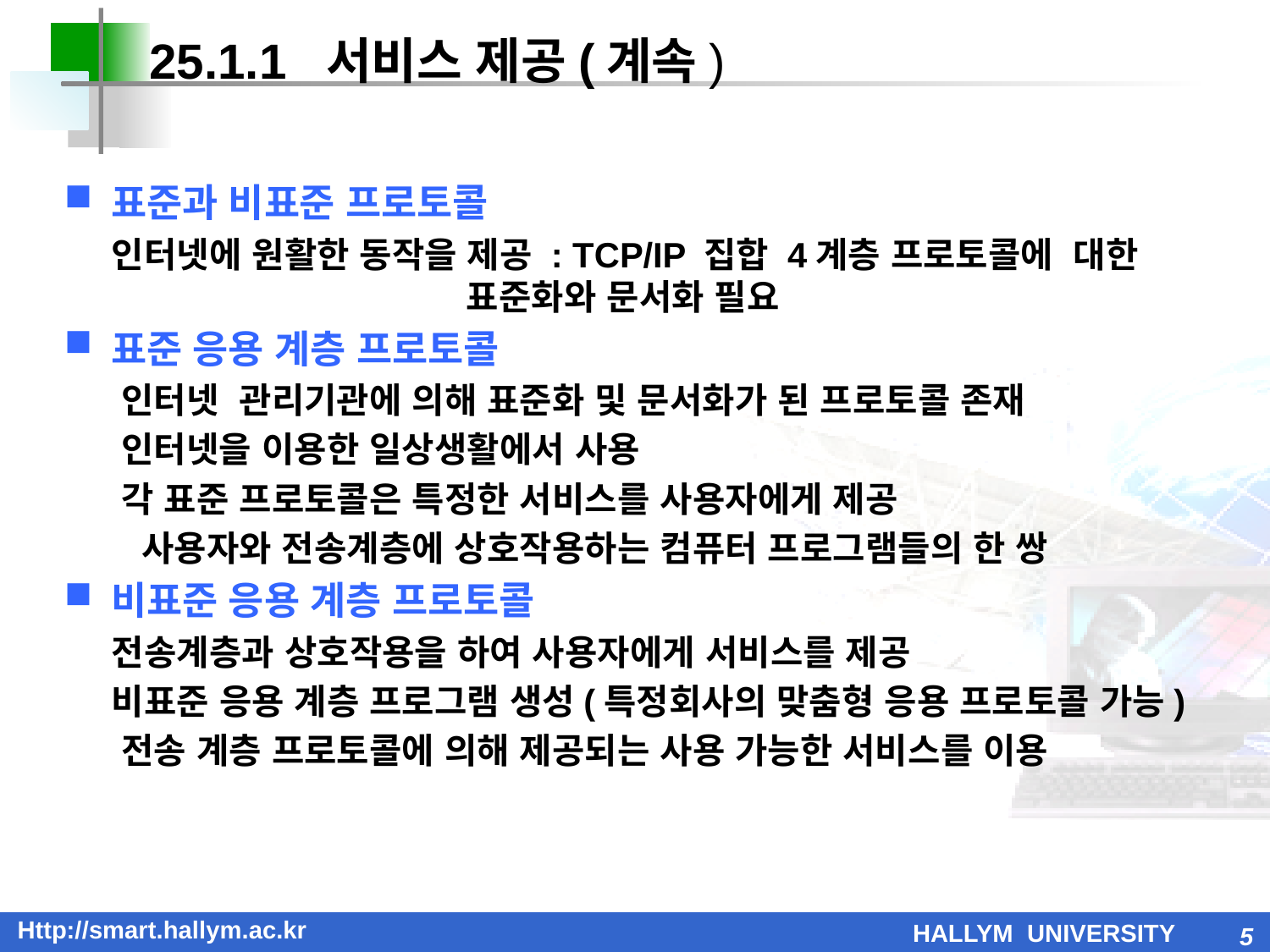

25.1.1  서비스 제공(계속)

표준과 비표준 프로토콜
    인터넷에 원활한 동작을 제공 : TCP/IP 집합 4계층 프로토콜에  대한			               표준화와 문서화 필요
표준 응용 계층 프로토콜
     인터넷  관리기관에 의해 표준화 및 문서화가 된 프로토콜 존재
     인터넷을 이용한 일상생활에서 사용
     각 표준 프로토콜은 특정한 서비스를 사용자에게 제공
       사용자와 전송계층에 상호작용하는 컴퓨터 프로그램들의 한 쌍
비표준 응용 계층 프로토콜
    전송계층과 상호작용을 하여 사용자에게 서비스를 제공
    비표준 응용 계층 프로그램 생성(특정회사의 맞춤형 응용 프로토콜 가능)
     전송 계층 프로토콜에 의해 제공되는 사용 가능한 서비스를 이용

5